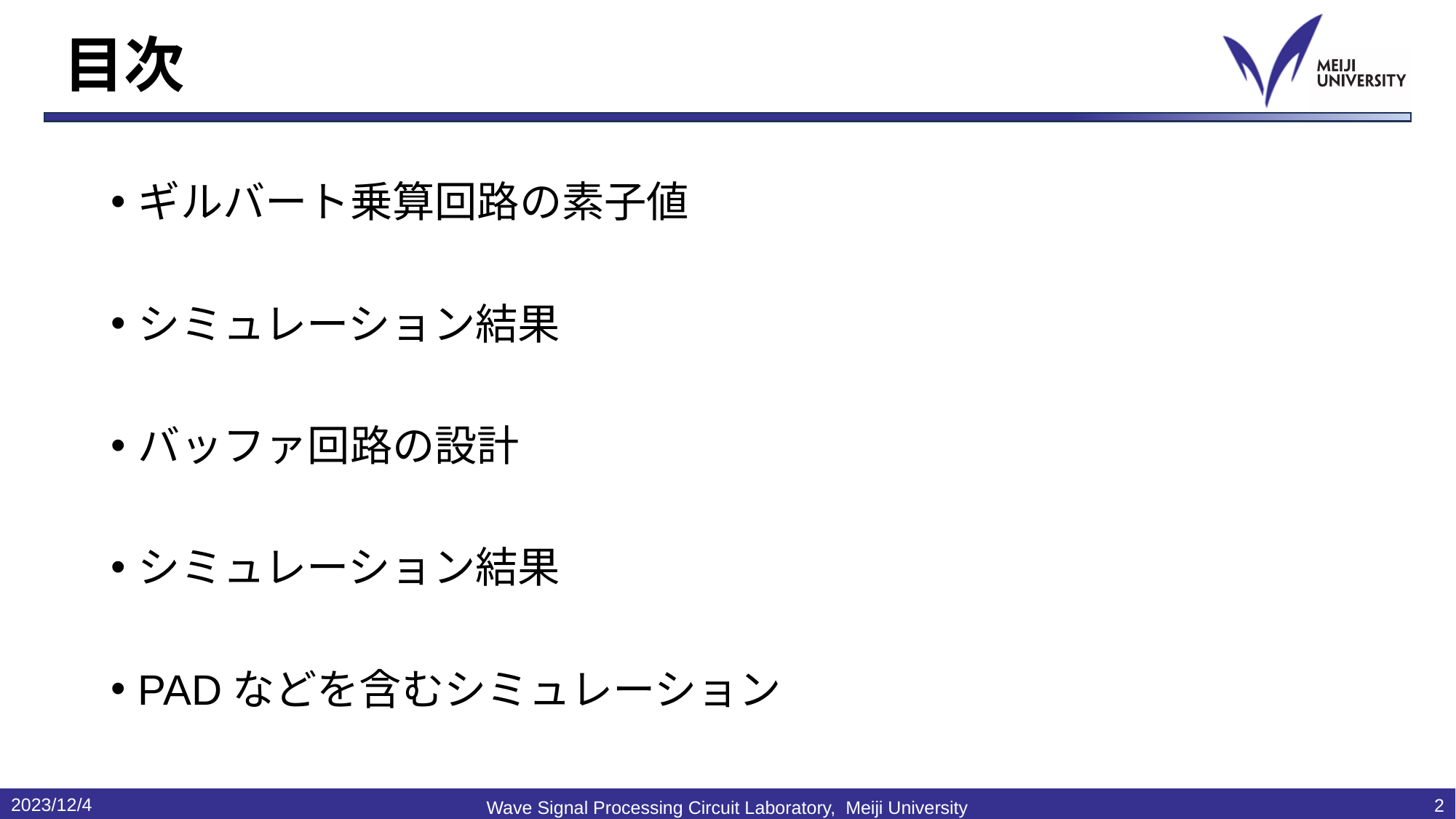

# 目次
ギルバート乗算回路の素子値

シミュレーション結果

バッファ回路の設計

シミュレーション結果

PADなどを含むシミュレーション
2023/12/4
2
Wave Signal Processing Circuit Laboratory,  Meiji University